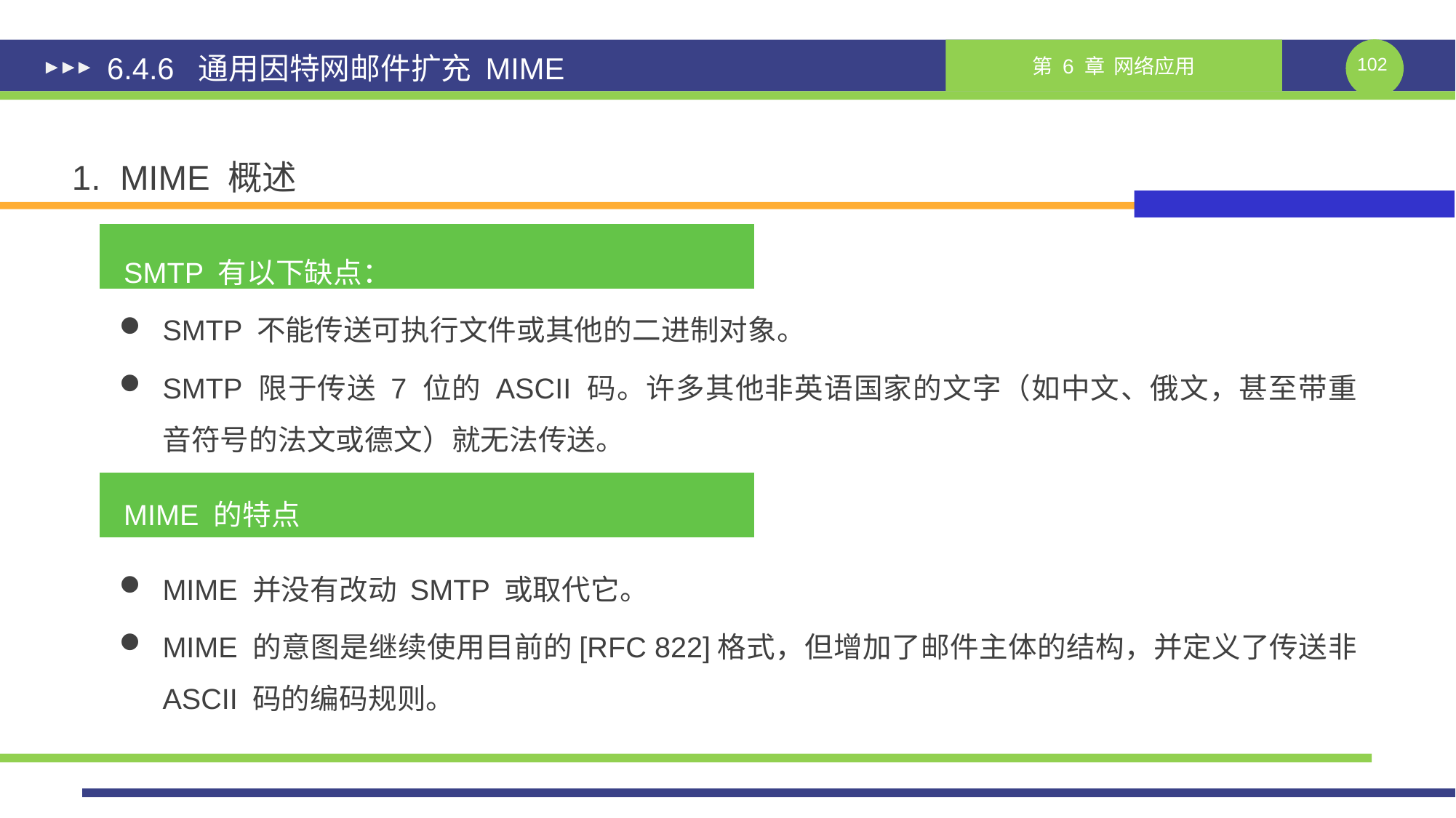

# 6.4.6  通用因特网邮件扩充 MIME
1.  MIME 概述
SMTP 有以下缺点：
SMTP 不能传送可执行文件或其他的二进制对象。
SMTP 限于传送 7 位的 ASCII 码。许多其他非英语国家的文字（如中文、俄文，甚至带重音符号的法文或德文）就无法传送。
MIME 的特点
MIME 并没有改动 SMTP 或取代它。
MIME 的意图是继续使用目前的[RFC 822]格式，但增加了邮件主体的结构，并定义了传送非 ASCII 码的编码规则。

课件制作人：谢钧  谢希仁